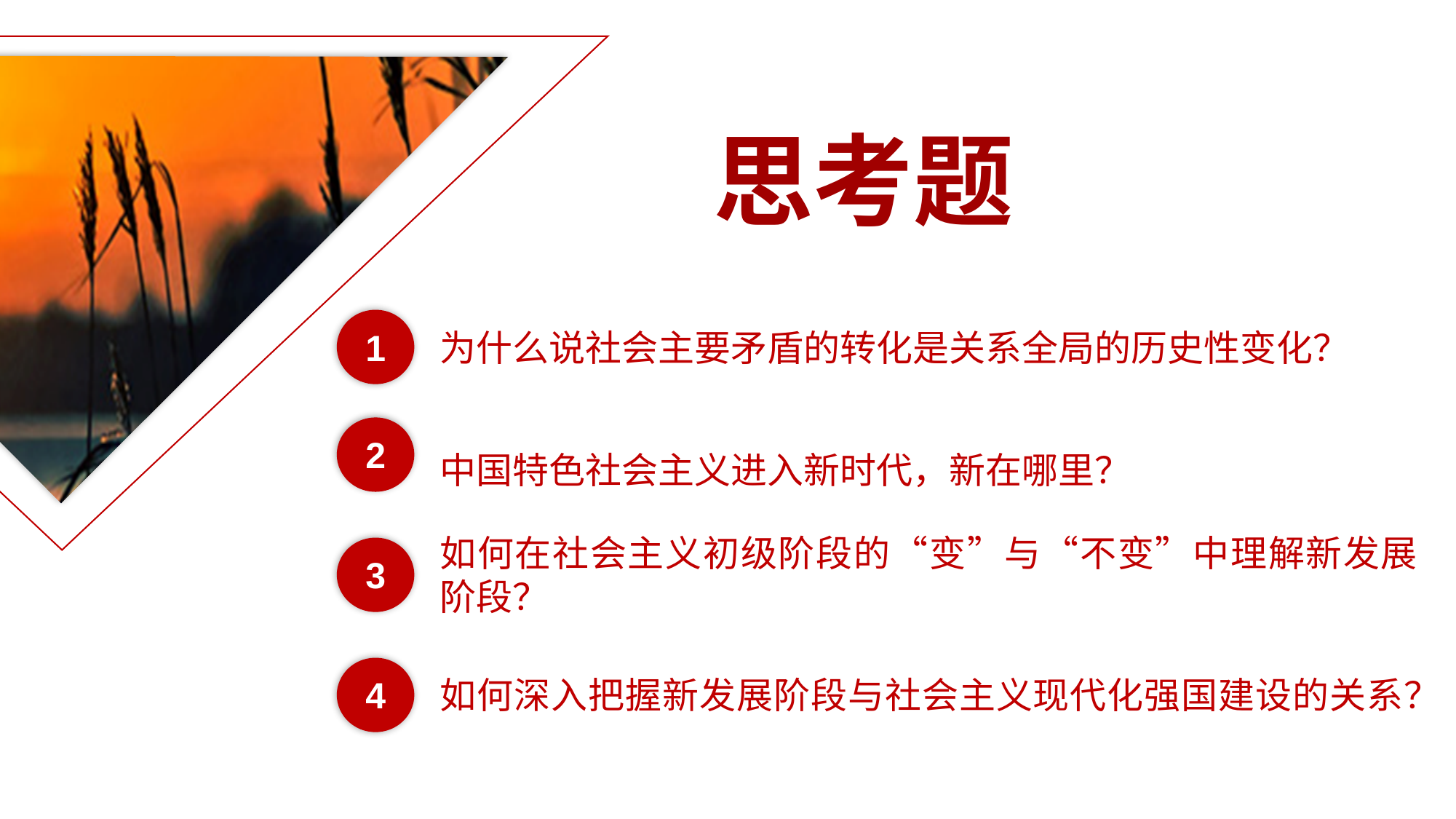

思考题

1
为什么说社会主要矛盾的转化是关系全局的历史性变化？

中国特色社会主义进入新时代，新在哪里？
2
如何在社会主义初级阶段的“变”与“不变”中理解新发展阶段？

3

4
如何深入把握新发展阶段与社会主义现代化强国建设的关系？